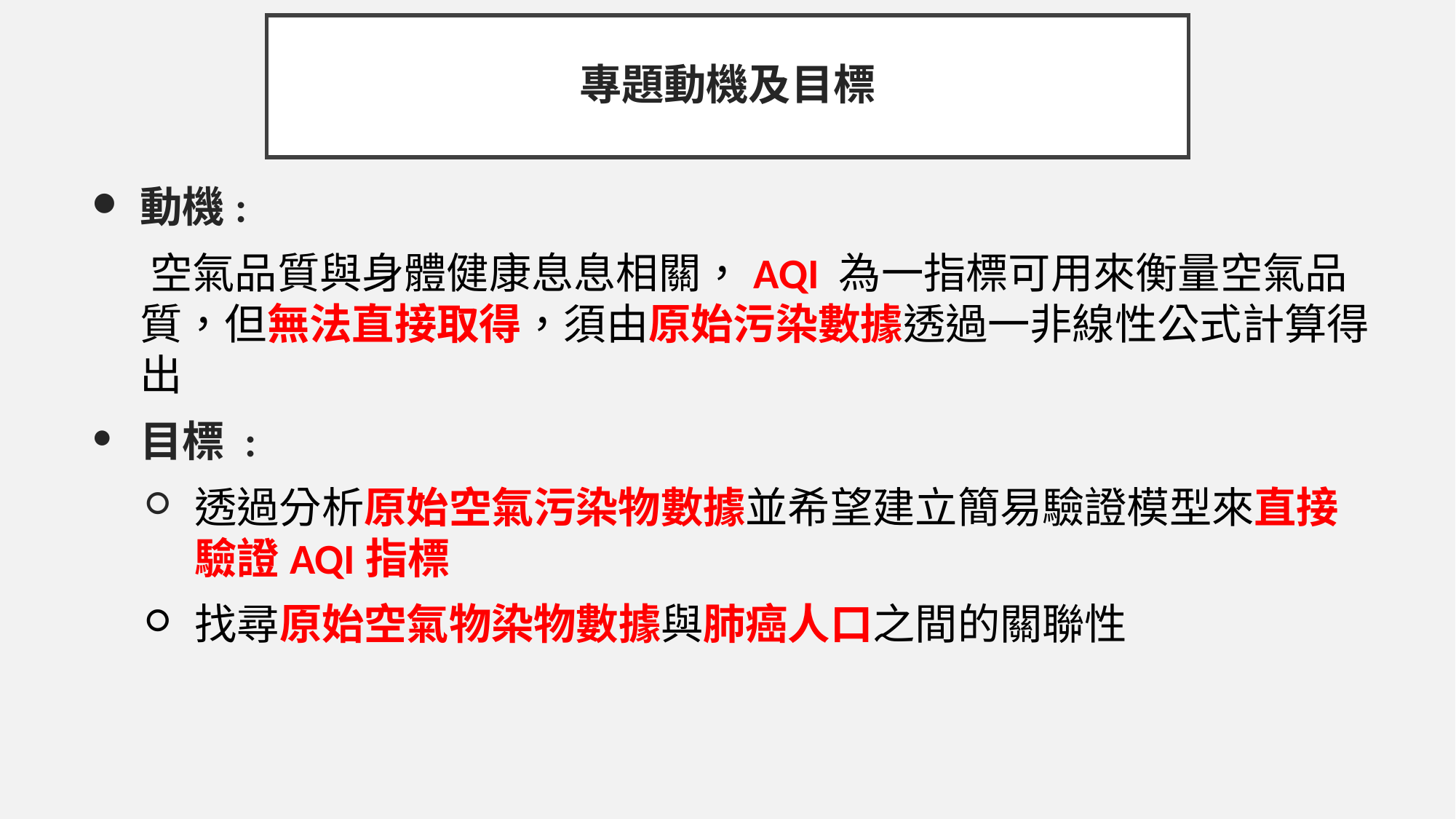

專題動機及目標
動機:
     空氣品質與身體健康息息相關，AQI 為一指標可用來衡量空氣品質，但無法直接取得，須由原始污染數據透過一非線性公式計算得出
目標 :
透過分析原始空氣污染物數據並希望建立簡易驗證模型來直接驗證AQI指標
找尋原始空氣物染物數據與肺癌人口之間的關聯性